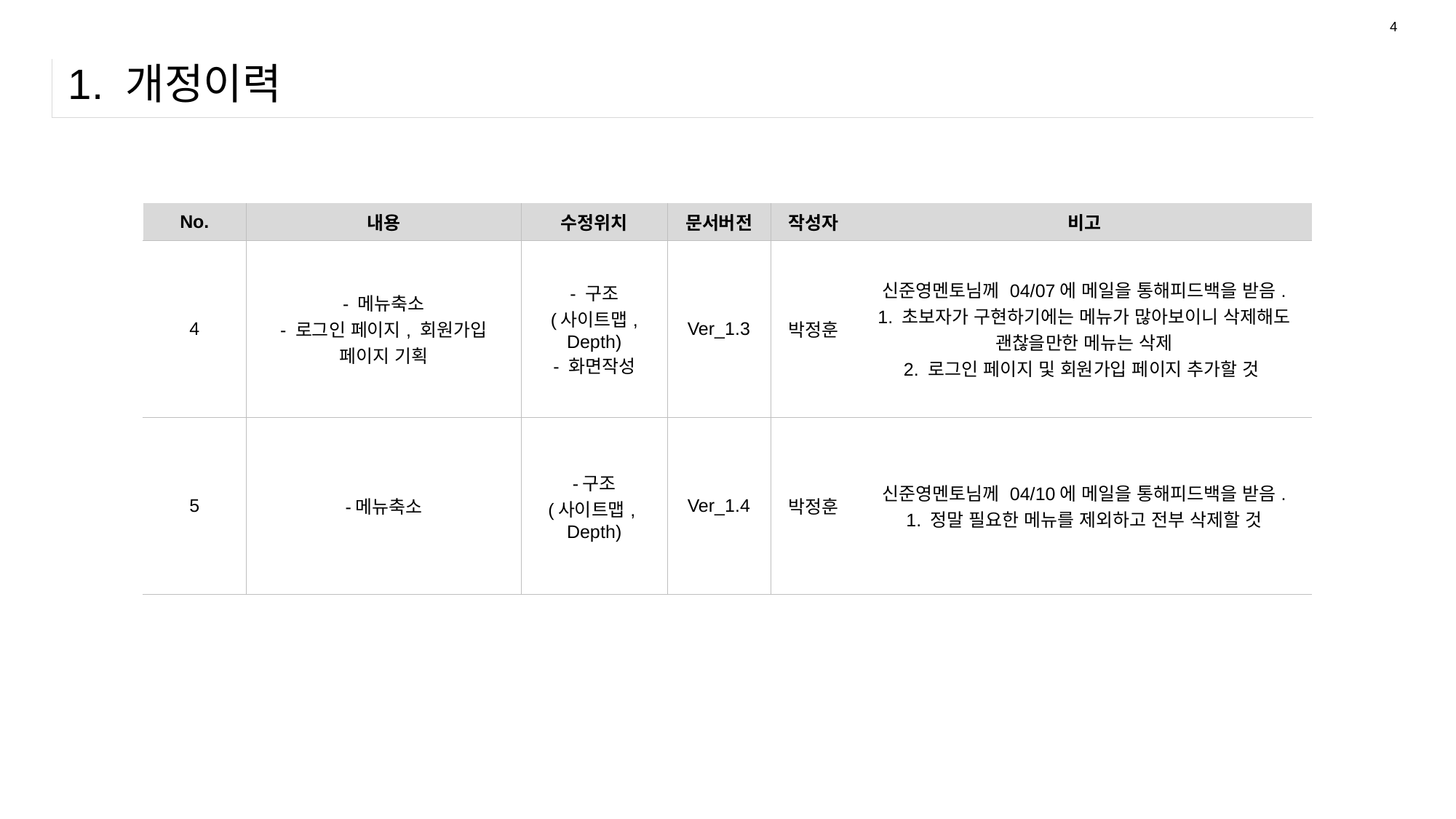

4
# 1. 개정이력
| No. | 내용 | 수정위치 | 문서버전 | 작성자 | 비고 |
| --- | --- | --- | --- | --- | --- |
| 4 | - 메뉴축소 - 로그인 페이지, 회원가입 페이지 기획 | - 구조 (사이트맵, Depth) - 화면작성 | Ver\_1.3 | 박정훈 | 신준영멘토님께 04/07에 메일을 통해피드백을 받음. 1. 초보자가 구현하기에는 메뉴가 많아보이니 삭제해도 괜찮을만한 메뉴는 삭제 2. 로그인 페이지 및 회원가입 페이지 추가할 것 |
| 5 | -메뉴축소 | -구조 (사이트맵, Depth) | Ver\_1.4 | 박정훈 | 신준영멘토님께 04/10에 메일을 통해피드백을 받음. 1. 정말 필요한 메뉴를 제외하고 전부 삭제할 것 |